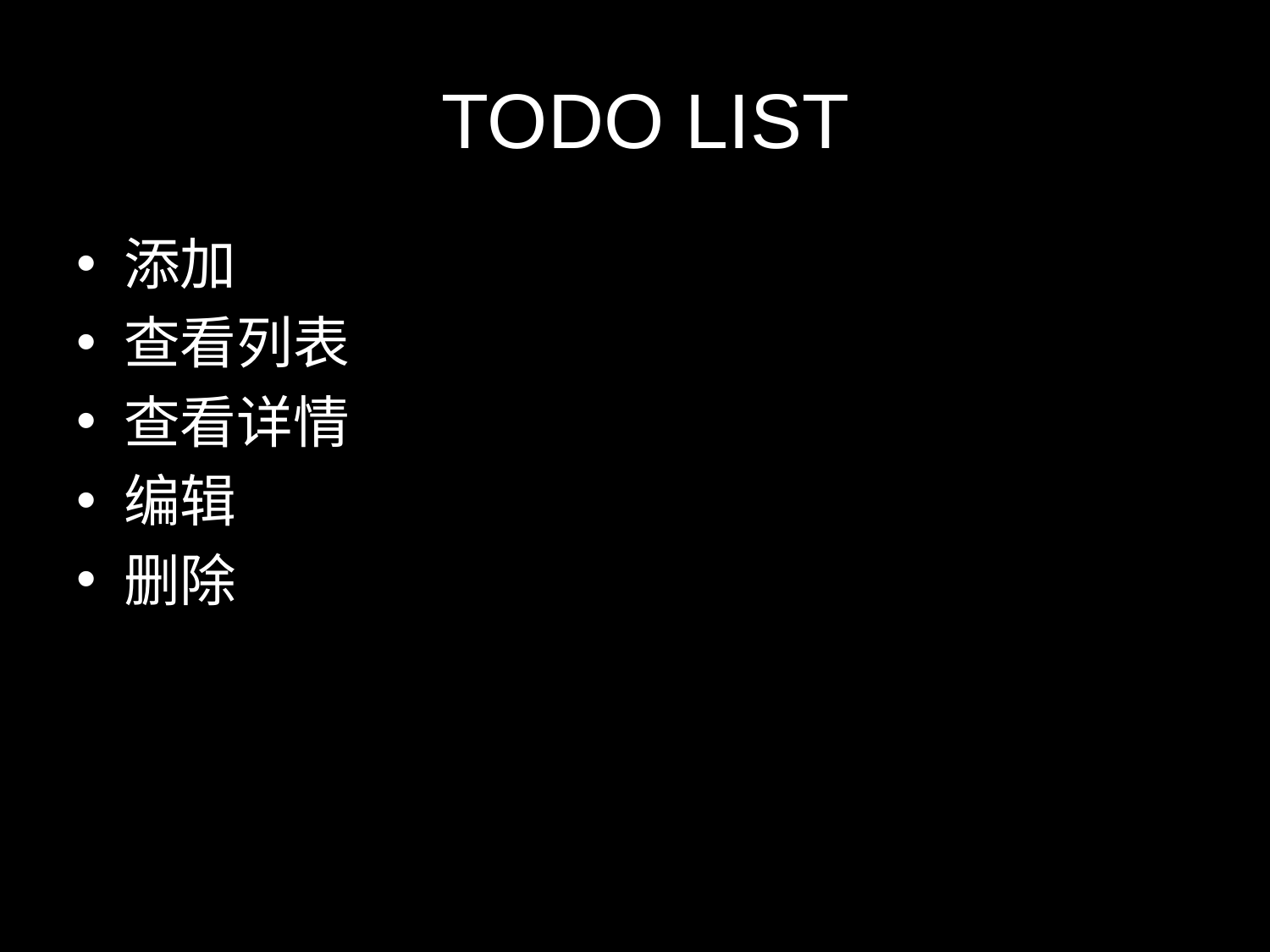

# TODO LIST
添加
查看列表
查看详情
编辑
删除